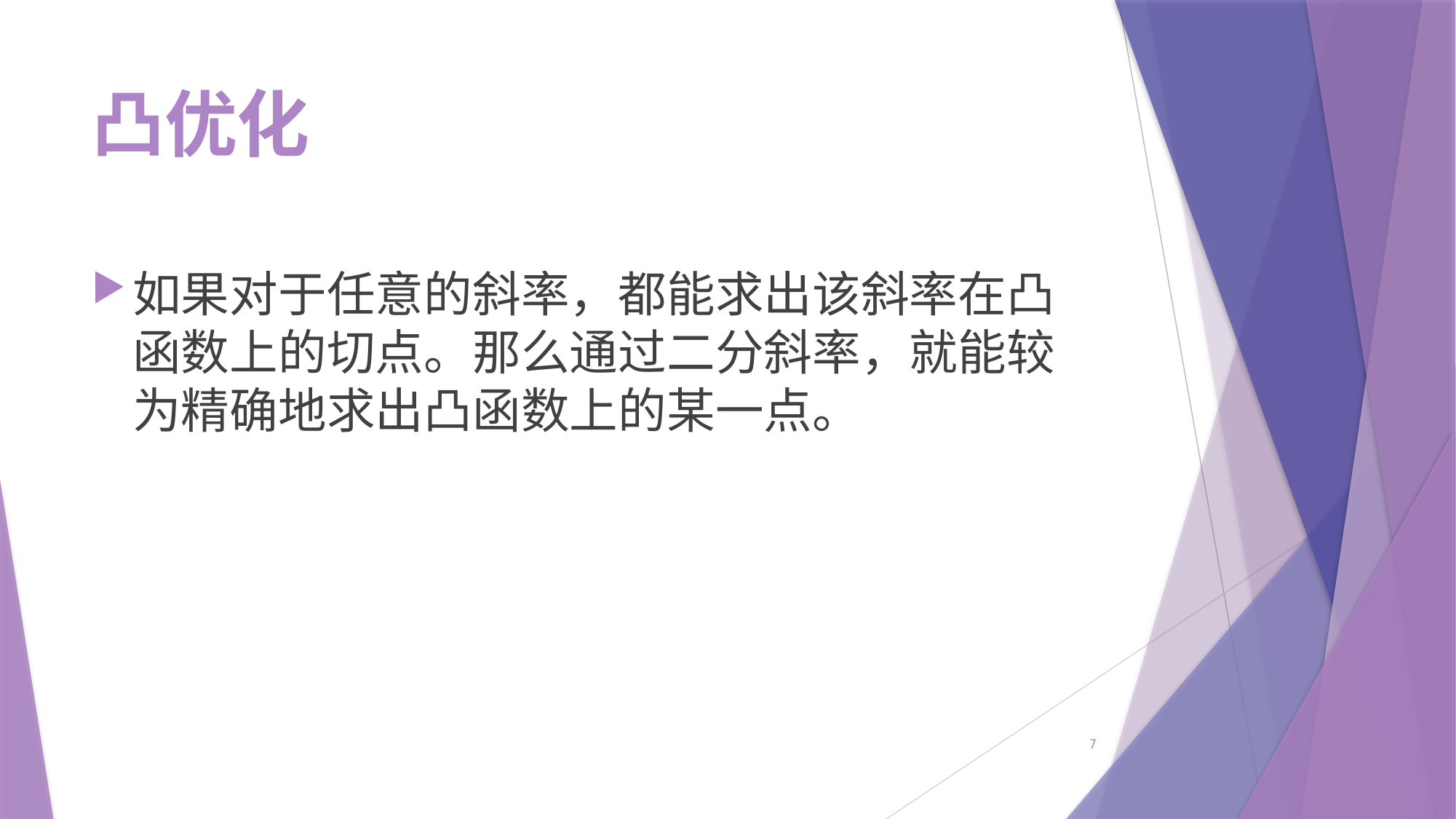

# 凸优化
如果对于任意的斜率，都能求出该斜率在凸函数上的切点。那么通过二分斜率，就能较为精确地求出凸函数上的某一点。

7